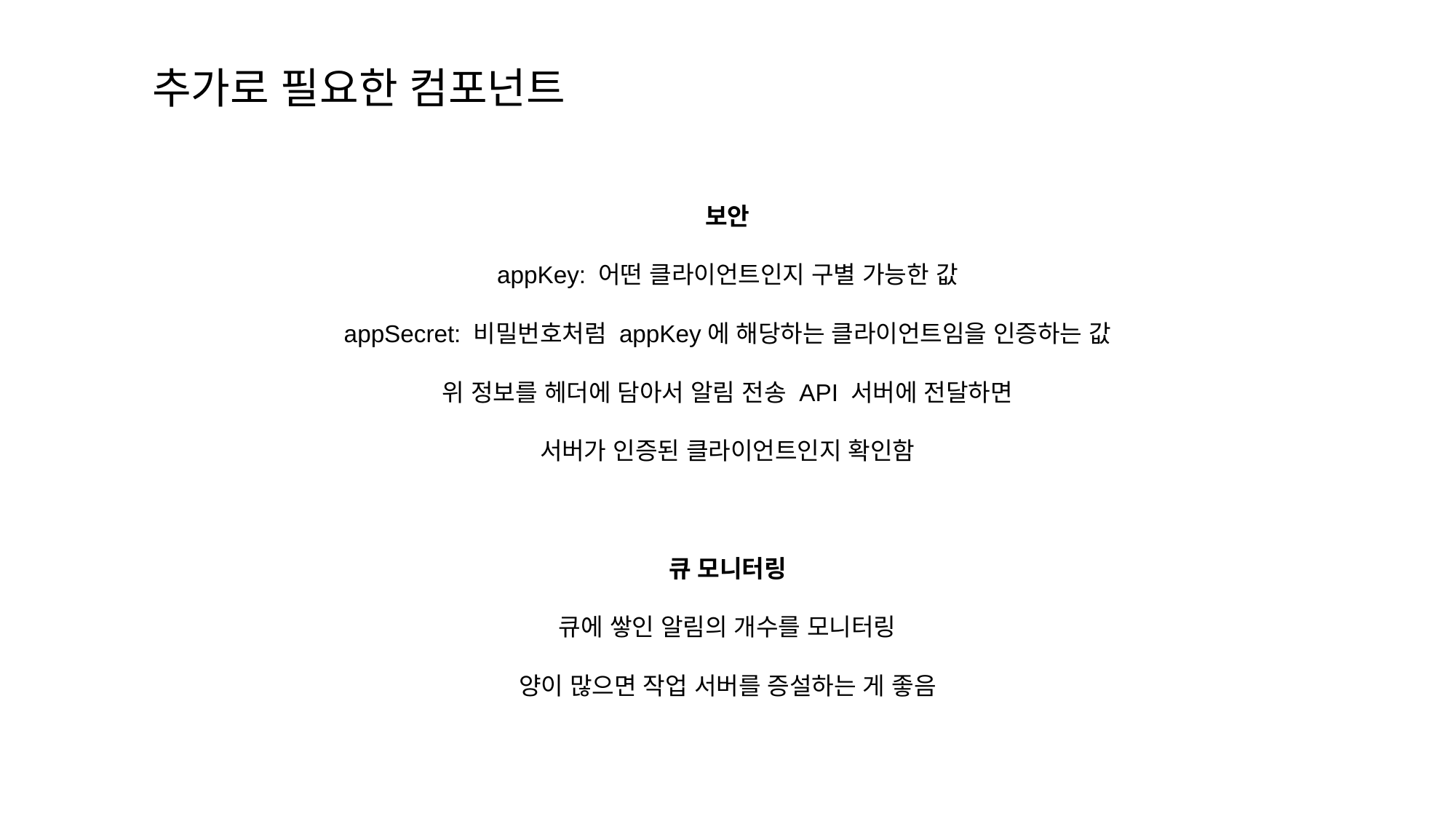

추가로 필요한 컴포넌트
보안
appKey: 어떤 클라이언트인지 구별 가능한 값
appSecret: 비밀번호처럼 appKey에 해당하는 클라이언트임을 인증하는 값
위 정보를 헤더에 담아서 알림 전송 API 서버에 전달하면
서버가 인증된 클라이언트인지 확인함

큐 모니터링
큐에 쌓인 알림의 개수를 모니터링
양이 많으면 작업 서버를 증설하는 게 좋음